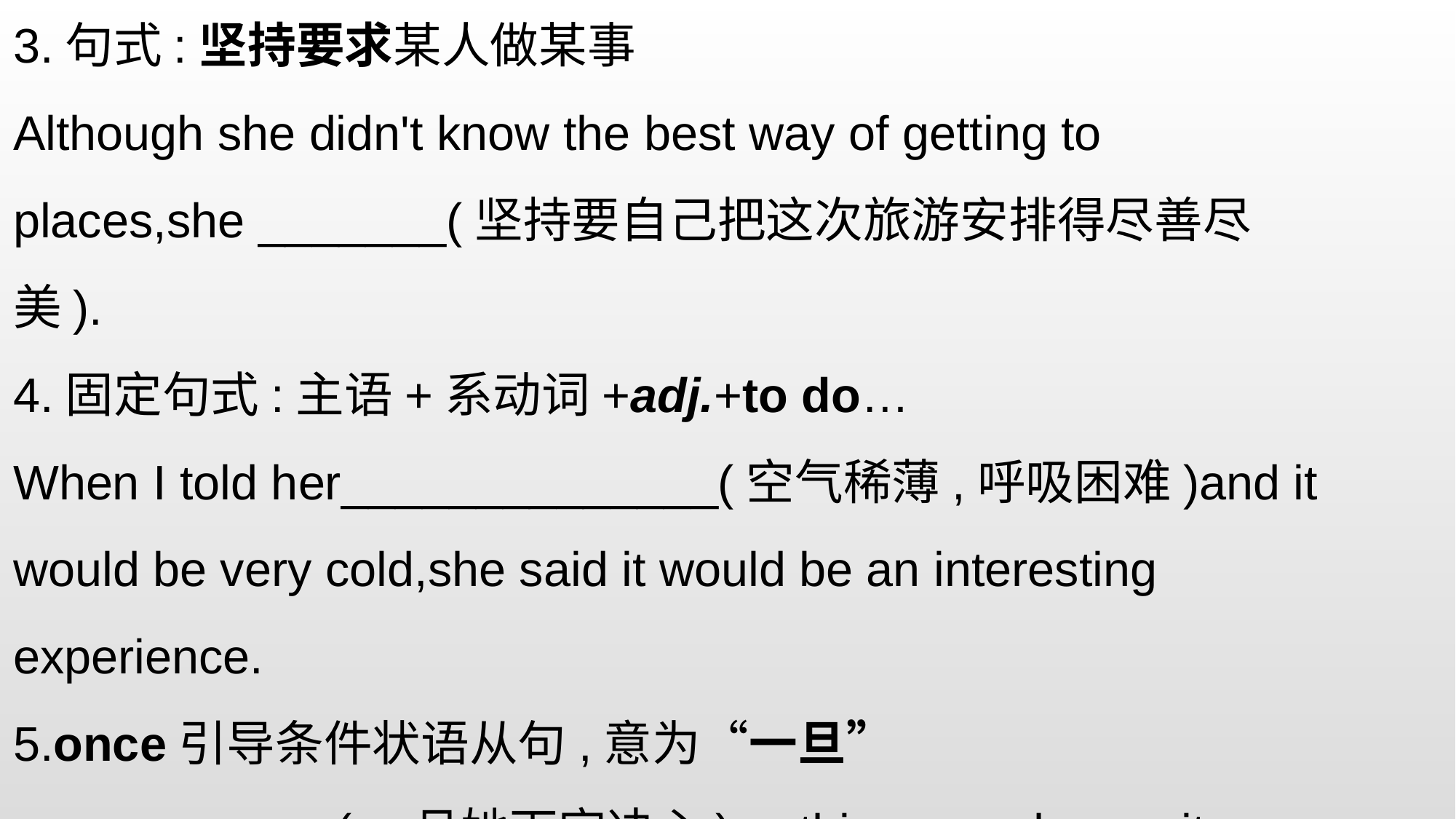

3.句式:坚持要求某人做某事
Although she didn't know the best way of getting to places,she _______(坚持要自己把这次旅游安排得尽善尽美).
4.固定句式:主语+系动词+adj.+to do…
When I told her______________(空气稀薄,呼吸困难)and it would be very cold,she said it would be an interesting experience.
5.once引导条件状语从句,意为“一旦”
____________(一旦她下定决心),nothing can change it.